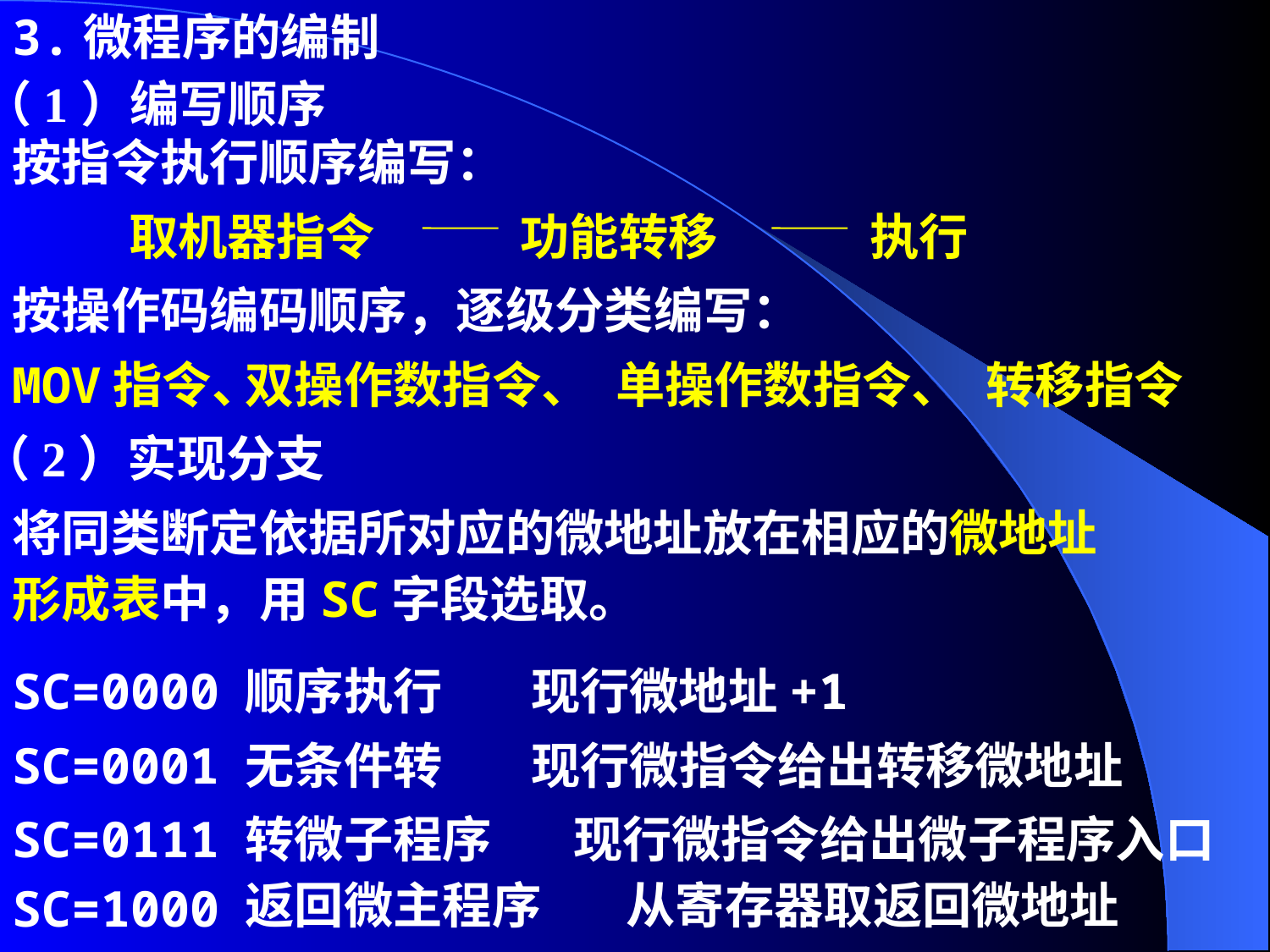

3.微程序的编制
（1）编写顺序
按指令执行顺序编写：
取机器指令
功能转移
执行

按操作码编码顺序，逐级分类编写：
MOV指令、
双操作数指令、
单操作数指令、
转移指令
（2）实现分支
将同类断定依据所对应的微地址放在相应的微地址
形成表中，用SC字段选取。
SC=0000
顺序执行
现行微地址+1
SC=0001
无条件转
现行微指令给出转移微地址
SC=0111
转微子程序
现行微指令给出微子程序入口
返回微主程序
从寄存器取返回微地址
SC=1000